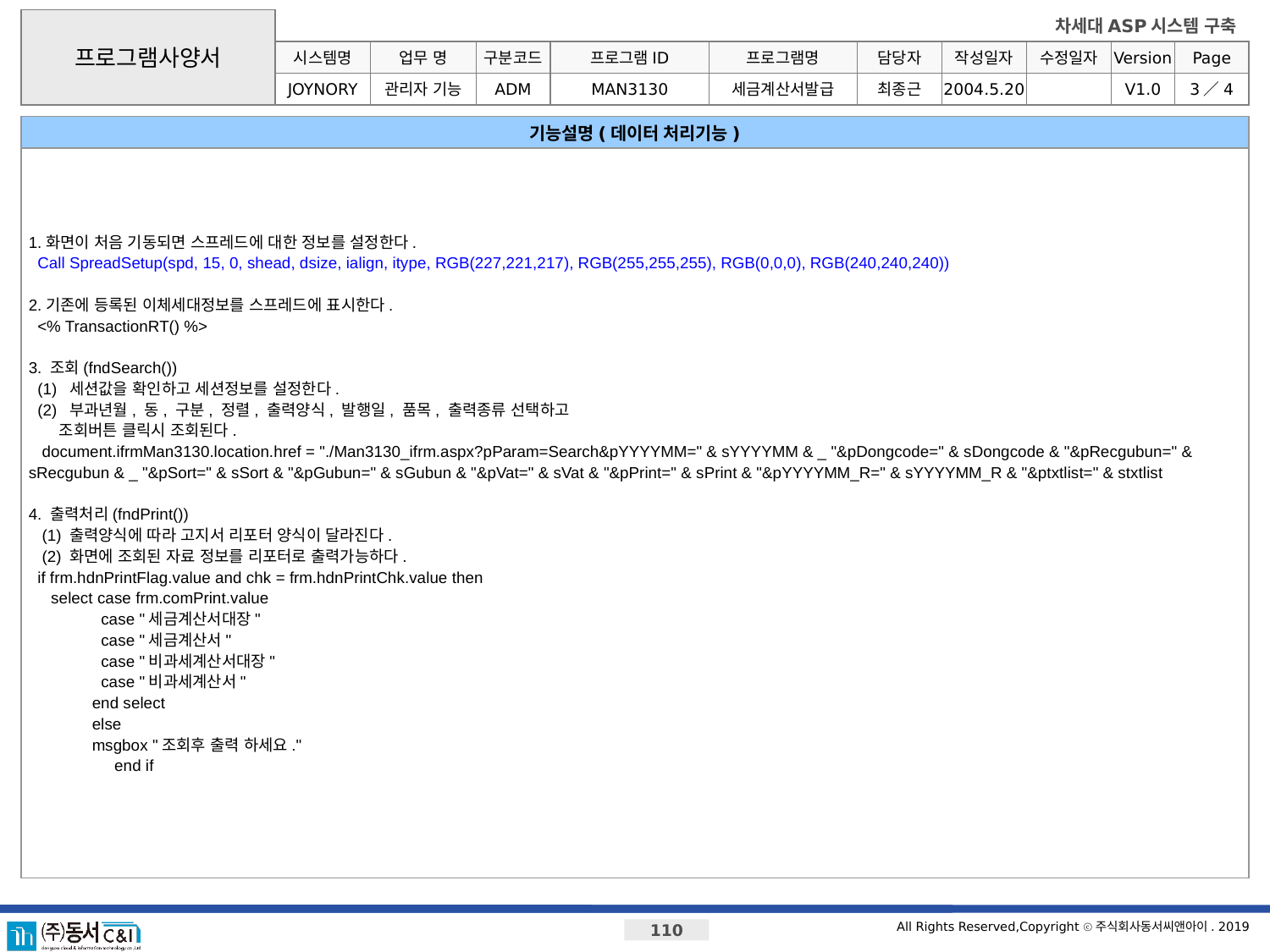

프로그램사양서
시스템명
업무 명
구분코드
프로그램ID
프로그램명
JOYNORY
관리자 기능
ADM
MAN3130
세금계산서발급
최종근
2004.5.20

V1.0
3／4
기능설명(데이터 처리기능)
1.화면이 처음 기동되면 스프레드에 대한 정보를 설정한다.
  Call SpreadSetup(spd, 15, 0, shead, dsize, ialign, itype, RGB(227,221,217), RGB(255,255,255), RGB(0,0,0), RGB(240,240,240))

2.기존에 등록된 이체세대정보를 스프레드에 표시한다.
  <% TransactionRT() %>

3. 조회(fndSearch())
  (1)  세션값을 확인하고 세션정보를 설정한다.
  (2)  부과년월, 동, 구분, 정렬, 출력양식, 발행일, 품목, 출력종류 선택하고
      조회버튼 클릭시 조회된다.
   document.ifrmMan3130.location.href = "./Man3130_ifrm.aspx?pParam=Search&pYYYYMM=" & sYYYYMM & _ "&pDongcode=" & sDongcode & "&pRecgubun=" & sRecgubun & _ "&pSort=" & sSort & "&pGubun=" & sGubun & "&pVat=" & sVat & "&pPrint=" & sPrint & "&pYYYYMM_R=" & sYYYYMM_R & "&ptxtlist=" & stxtlist

4. 출력처리(fndPrint())
   (1) 출력양식에 따라 고지서 리포터 양식이 달라진다.
   (2) 화면에 조회된 자료 정보를 리포터로 출력가능하다.
  if frm.hdnPrintFlag.value and chk = frm.hdnPrintChk.value then
     select case frm.comPrint.value
  case "세금계산서대장"
  case "세금계산서"
  case "비과세계산서대장"
  case "비과세계산서"
end select
else
msgbox "조회후 출력 하세요."
     end if